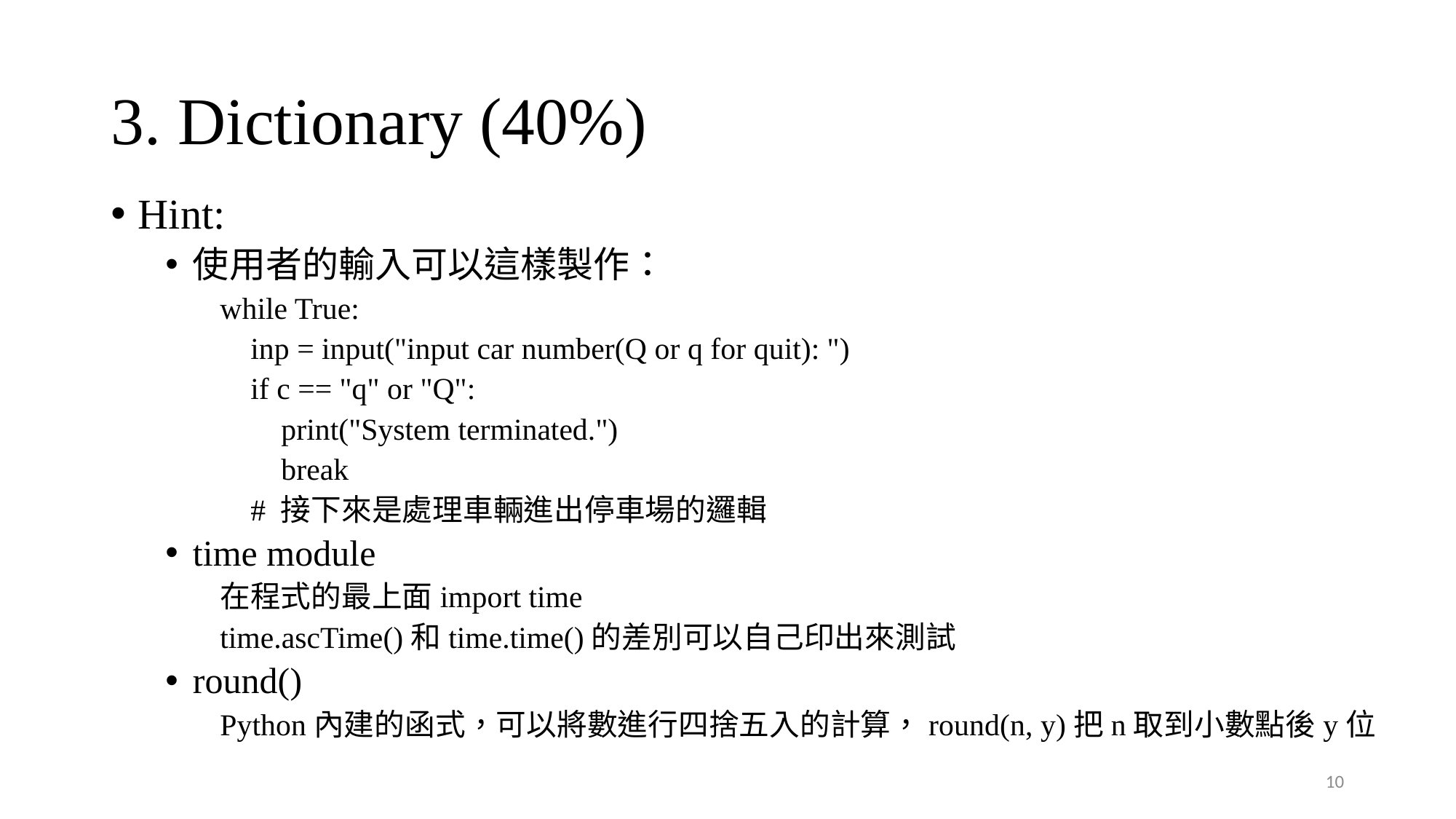

# 3. Dictionary (40%)
Hint:
使用者的輸入可以這樣製作：
while True:
    inp = input("input car number(Q or q for quit): ")
    if c == "q" or "Q":
        print("System terminated.")
        break
    # 接下來是處理車輛進出停車場的邏輯
time module
在程式的最上面import time
time.ascTime()和time.time()的差別可以自己印出來測試
round()
Python內建的函式，可以將數進行四捨五入的計算，round(n, y)把n取到小數點後y位

10